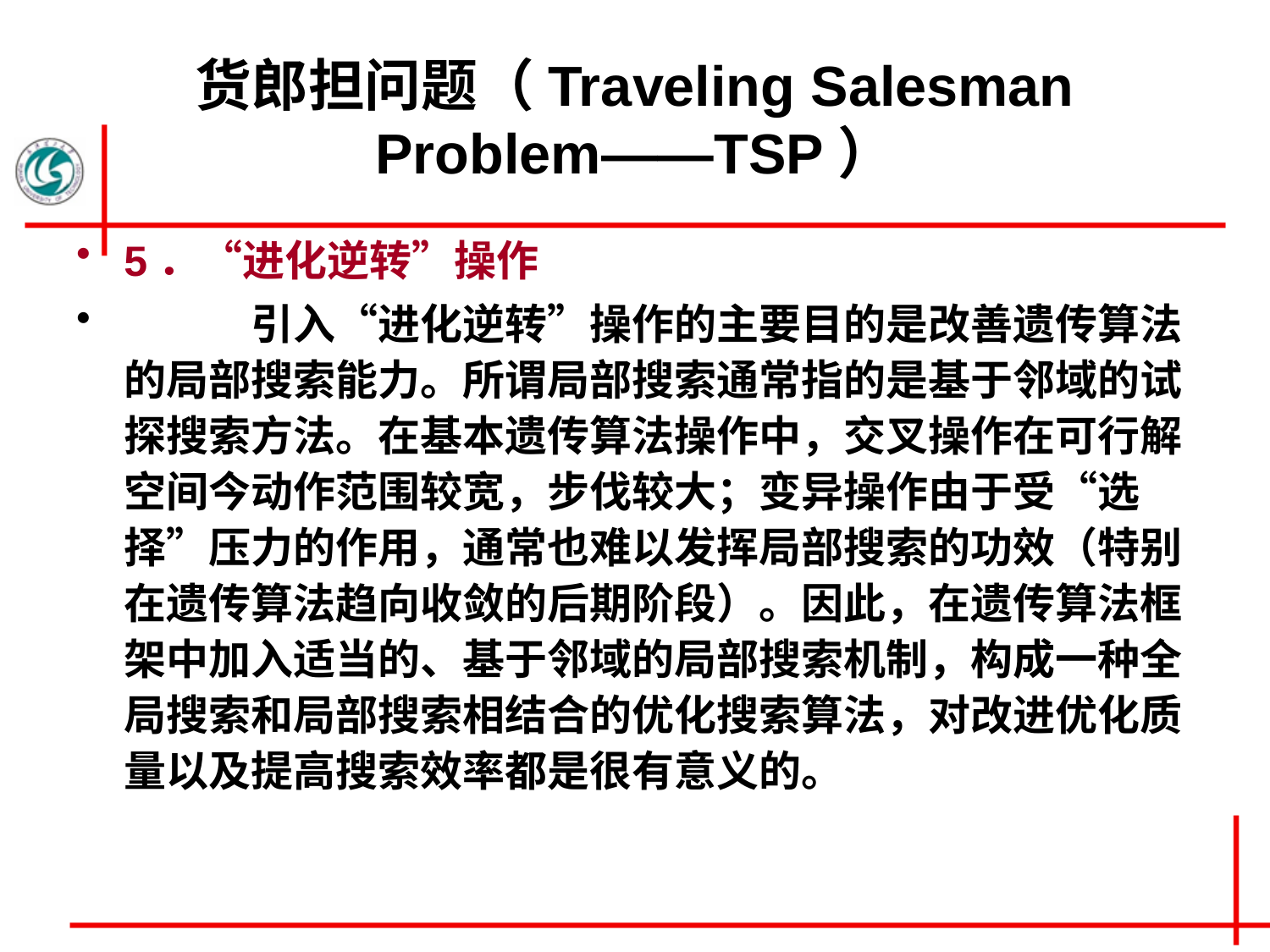

# 货郎担问题（Traveling Salesman Problem——TSP）
5．“进化逆转”操作
	引入“进化逆转”操作的主要目的是改善遗传算法的局部搜索能力。所谓局部搜索通常指的是基于邻域的试探搜索方法。在基本遗传算法操作中，交叉操作在可行解空间今动作范围较宽，步伐较大；变异操作由于受“选择”压力的作用，通常也难以发挥局部搜索的功效（特别在遗传算法趋向收敛的后期阶段）。因此，在遗传算法框架中加入适当的、基于邻域的局部搜索机制，构成一种全局搜索和局部搜索相结合的优化搜索算法，对改进优化质量以及提高搜索效率都是很有意义的。